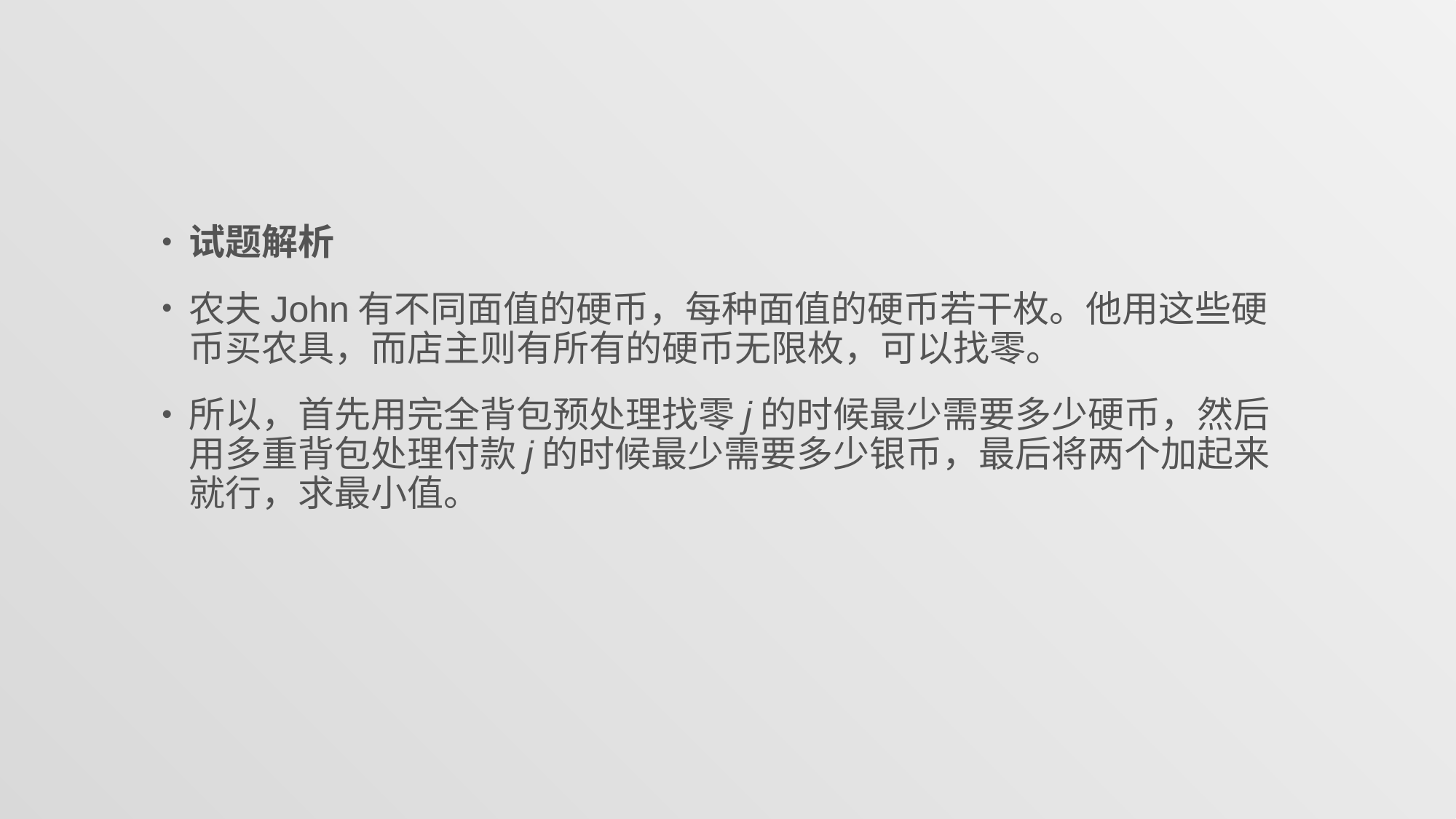

#
试题解析
农夫John有不同面值的硬币，每种面值的硬币若干枚。他用这些硬币买农具，而店主则有所有的硬币无限枚，可以找零。
所以，首先用完全背包预处理找零j的时候最少需要多少硬币，然后用多重背包处理付款j的时候最少需要多少银币，最后将两个加起来就行，求最小值。